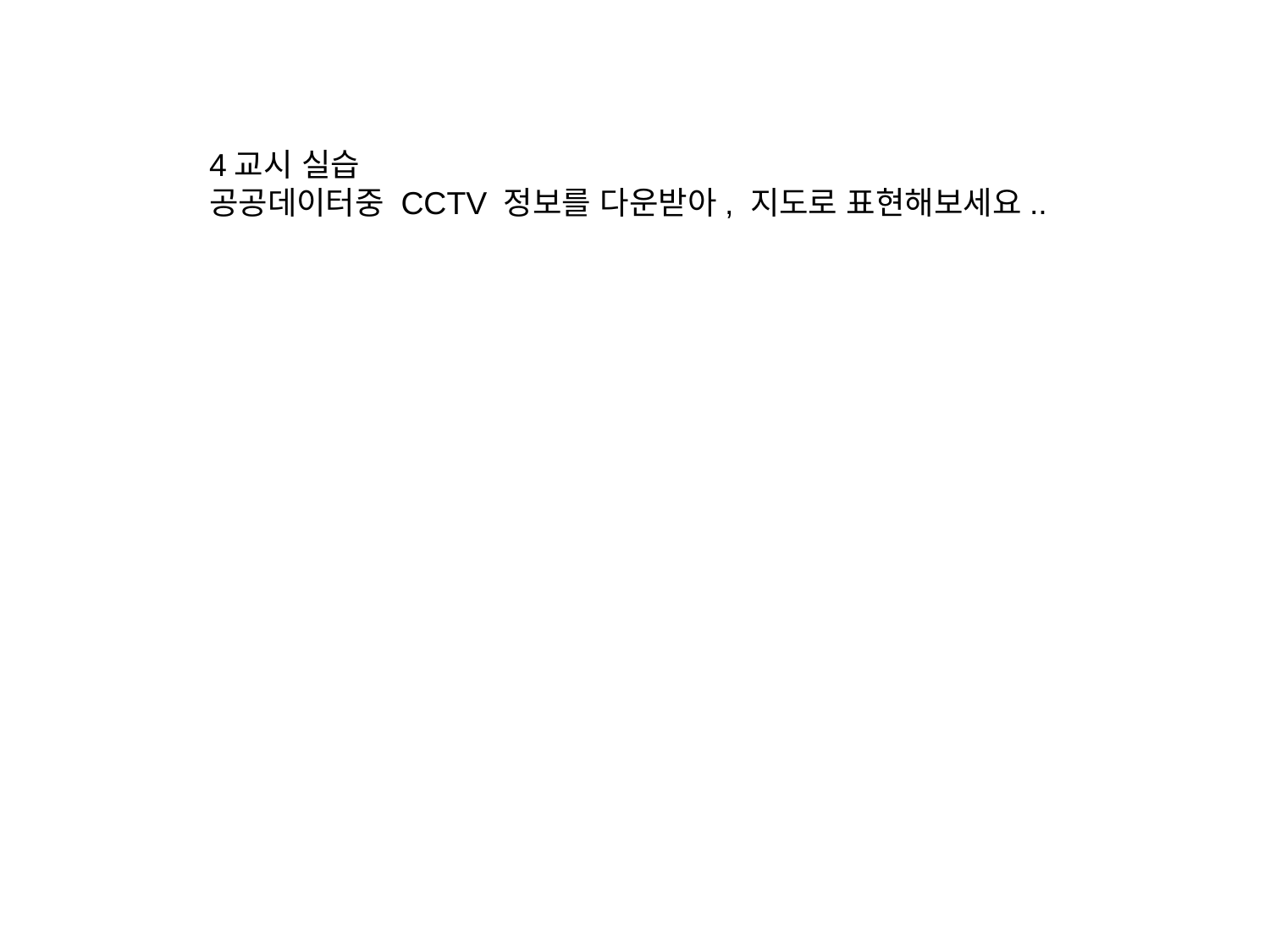

4교시 실습
공공데이터중 CCTV 정보를 다운받아, 지도로 표현해보세요..